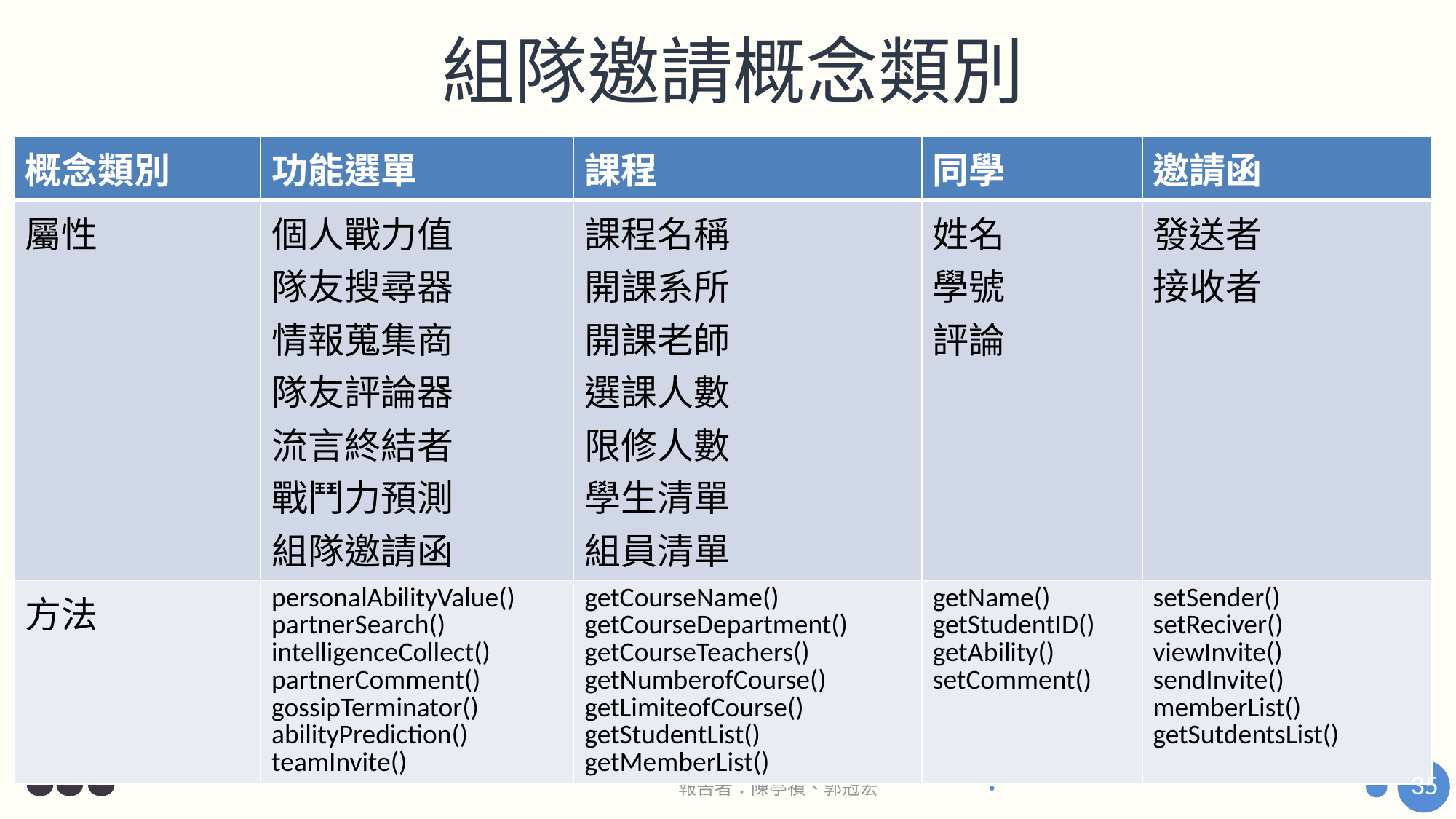

# 組隊邀請概念類別
| 概念類別 | 功能選單 | 課程 | 同學 | 邀請函 |
| --- | --- | --- | --- | --- |
| 屬性 | 個人戰力值 隊友搜尋器 情報蒐集商 隊友評論器 流言終結者 戰鬥力預測 組隊邀請函 | 課程名稱 開課系所 開課老師 選課人數 限修人數 學生清單 組員清單 | 姓名 學號 評論 | 發送者 接收者 |
| 方法 | personalAbilityValue() partnerSearch() intelligenceCollect() partnerComment() gossipTerminator() abilityPrediction() teamInvite() | getCourseName() getCourseDepartment() getCourseTeachers() getNumberofCourse() getLimiteofCourse() getStudentList() getMemberList() | getName() getStudentID() getAbility() setComment() | setSender() setReciver() viewInvite() sendInvite() memberList() getSutdentsList() |
35